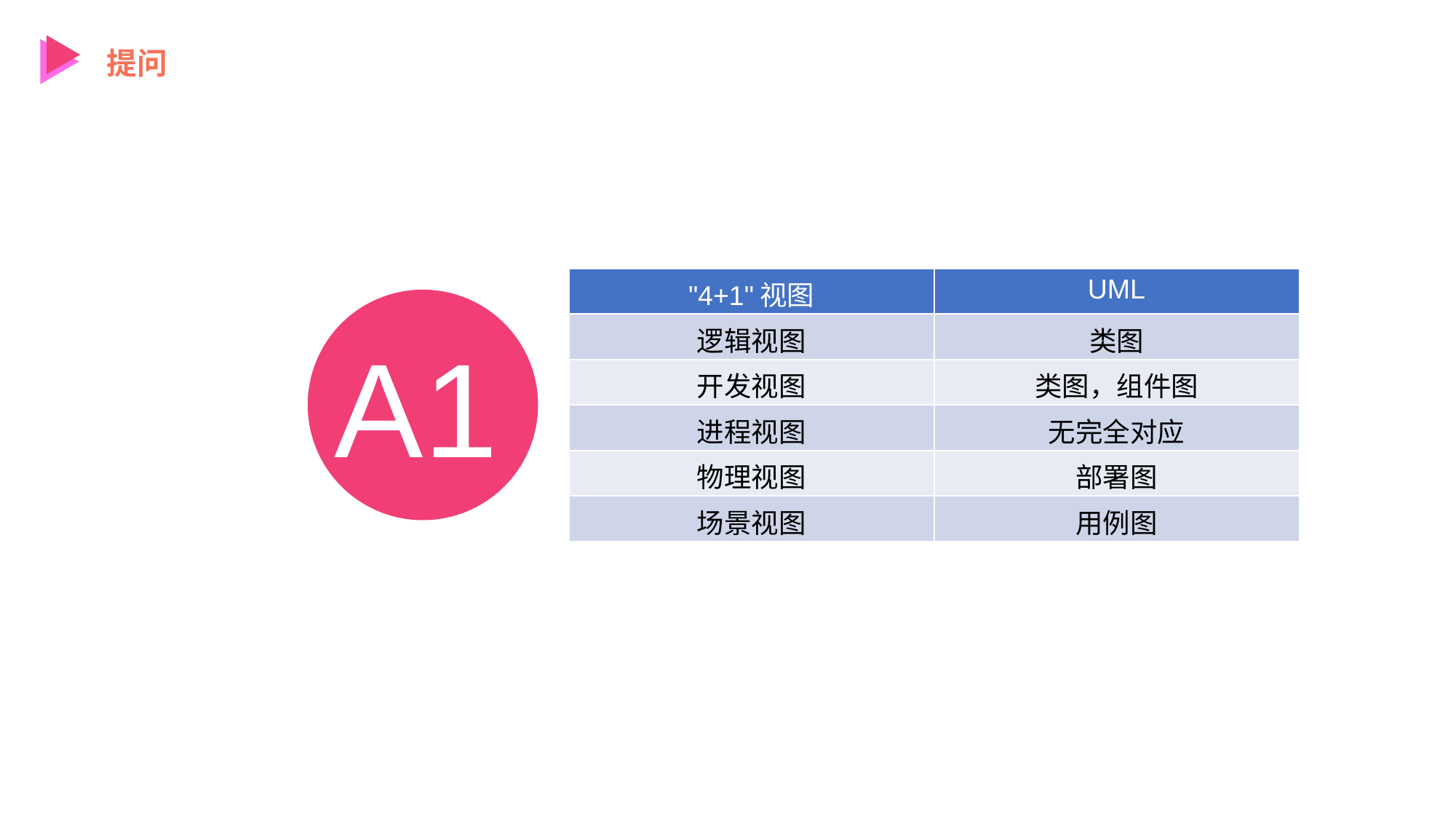

提问
| "4+1"视图 | UML |
| --- | --- |
| 逻辑视图 | 类图 |
| 开发视图 | 类图，组件图 |
| 进程视图 | 无完全对应 |
| 物理视图 | 部署图 |
| 场景视图 | 用例图 |

A1